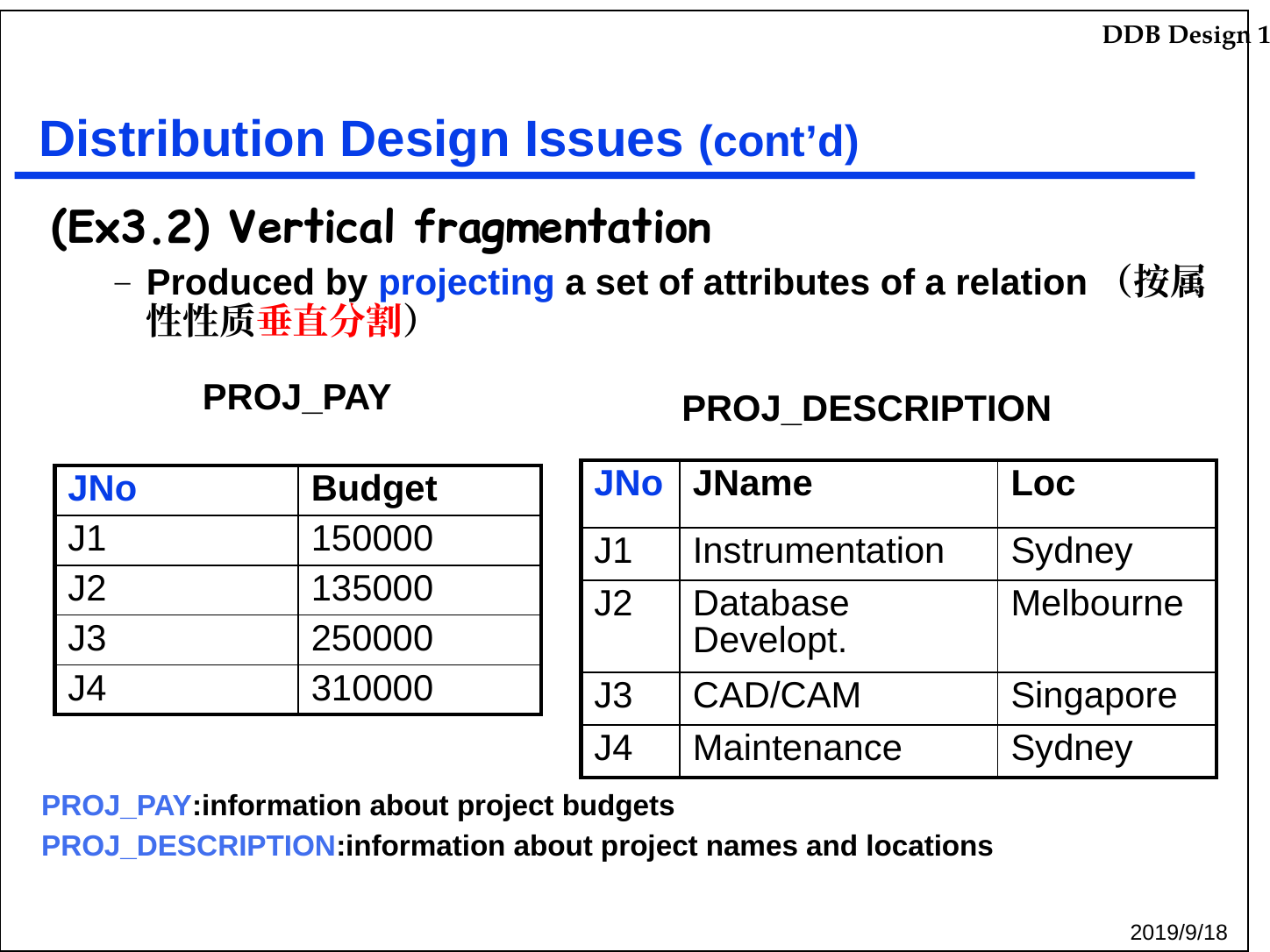

# Distribution Design Issues (cont’d)
(Ex3.2) Vertical fragmentation
Produced by projecting a set of attributes of a relation（按属性性质垂直分割）
PROJ_PAY
PROJ_DESCRIPTION
| JNo | JName | Loc |
| --- | --- | --- |
| J1 | Instrumentation | Sydney |
| J2 | Database Developt. | Melbourne |
| J3 | CAD/CAM | Singapore |
| J4 | Maintenance | Sydney |
| JNo | Budget |
| --- | --- |
| J1 | 150000 |
| J2 | 135000 |
| J3 | 250000 |
| J4 | 310000 |
PROJ_PAY:information about project budgets
PROJ_DESCRIPTION:information about project names and locations